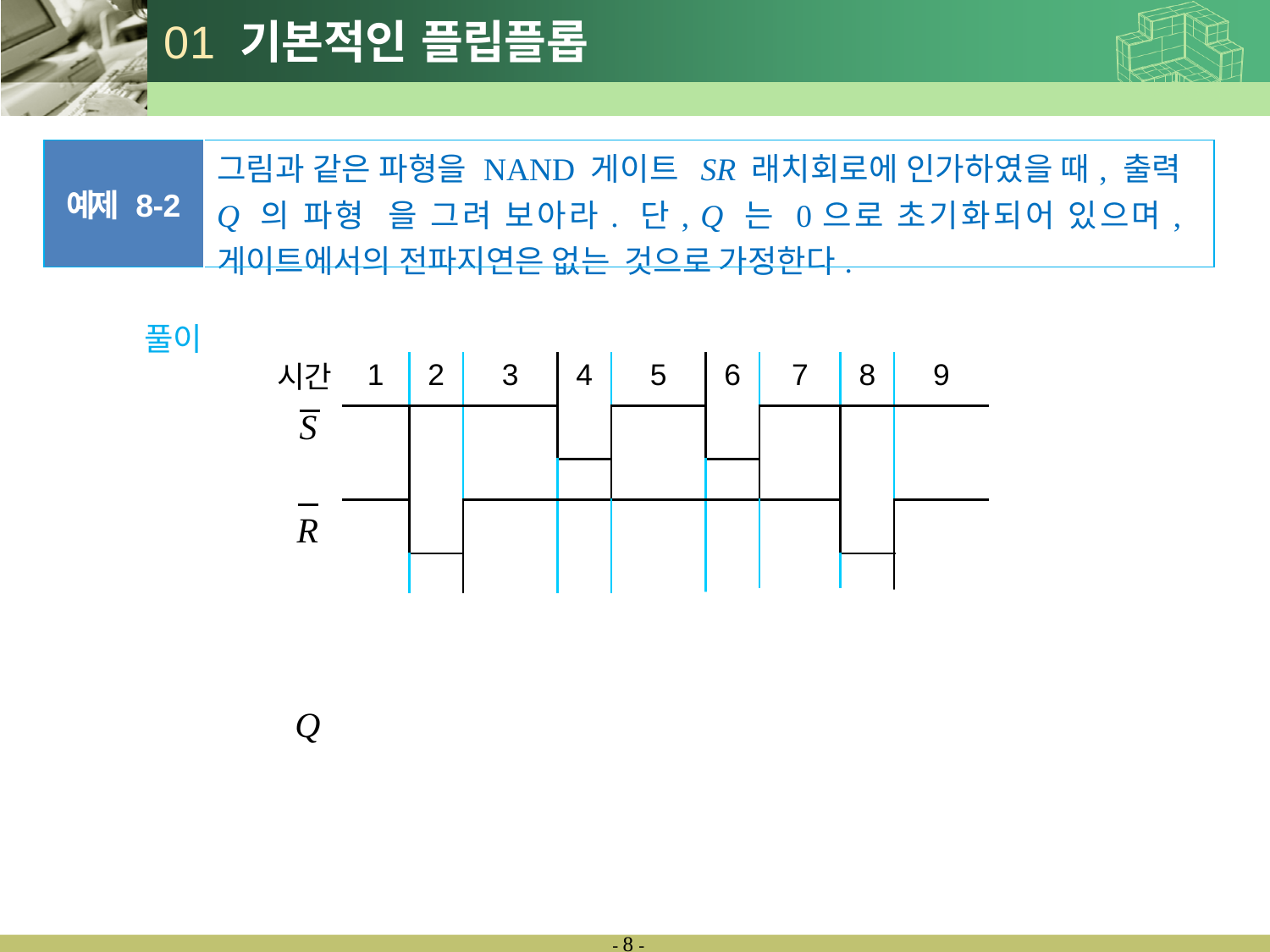

# 01 기본적인 플립플롭
| 예제 8-2 | 그림과 같은 파형을 NAND 게이트 SR 래치회로에 인가하였을 때, 출력 Q 의 파형 을 그려 보아라. 단, Q 는 0으로 초기화되어 있으며, 게이트에서의 전파지연은 없는 것으로 가정한다. |
| --- | --- |
풀이
시간
S
R  Q
| 1 | 2 | 3 | 4 | 5 | 6 | 7 | 8 | 9 |
| --- | --- | --- | --- | --- | --- | --- | --- | --- |
|  |  |  |  |  |  |  |  |  |
|  |  |  |  |  |  |  |  |  |
|  |  |  |  |  |  |  |  |  |
|  |  |  |  |  |  |  |  |  |

- 8 -